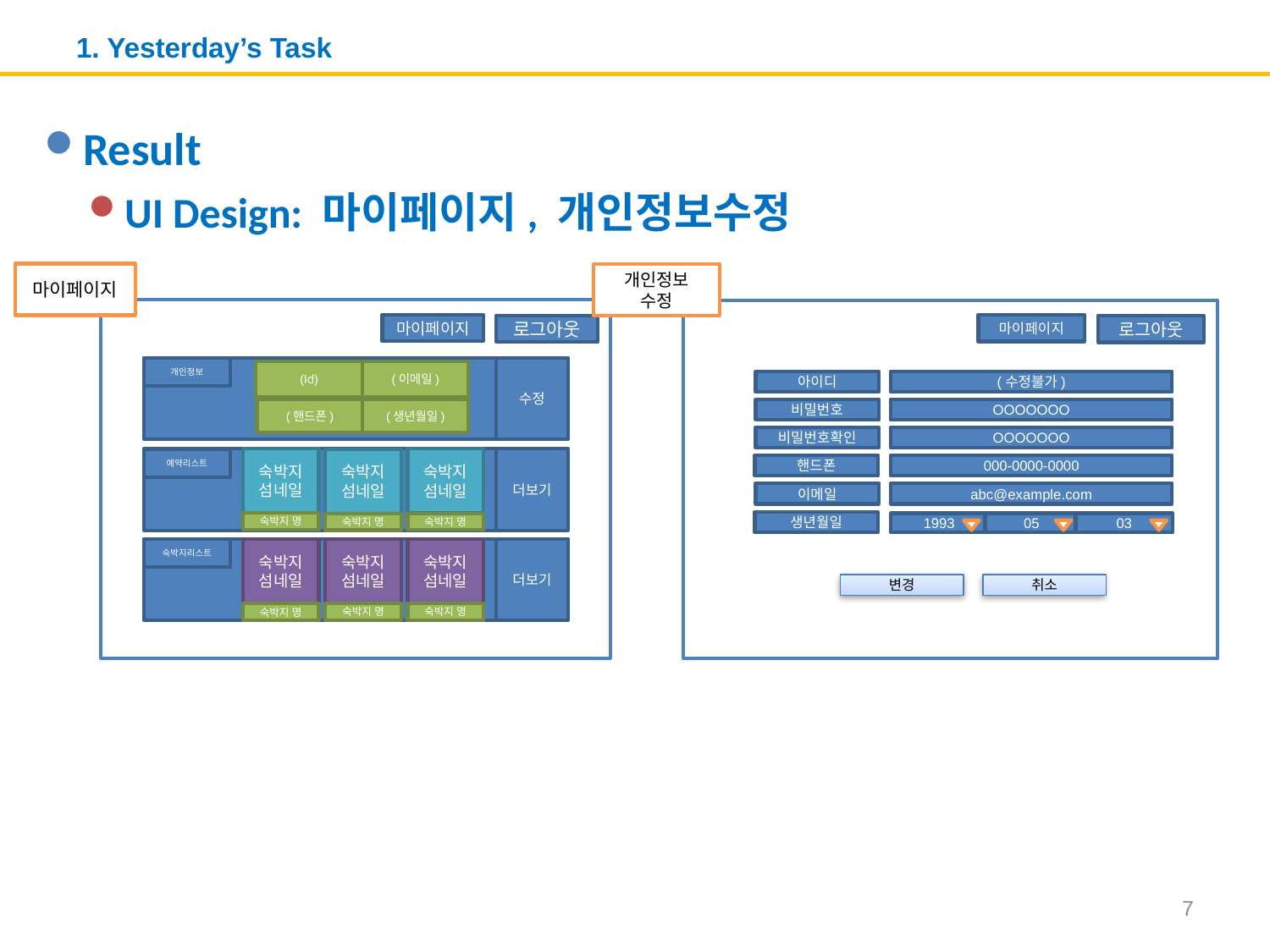

# 1. Yesterday’s Task
Result
UI Design: 마이페이지, 개인정보수정

마이페이지

마이페이지
로그아웃

개인정보
수정
(이메일)
(Id)
(생년월일)
(핸드폰)
숙박지 섬네일
숙박지 명

숙박지 섬네일
숙박지 명
더보기
예약리스트
숙박지 섬네일
숙박지 명
숙박지리스트

숙박지 섬네일
숙박지 명
숙박지 섬네일
숙박지 명
더보기
숙박지 섬네일
숙박지 명
개인정보 수정

마이페이지
로그아웃
아이디
(수정불가)
비밀번호
OOOOOOO
비밀번호확인
OOOOOOO
핸드폰
000-0000-0000
이메일
abc@example.com
생년월일
1993

05

03

변경
취소
7